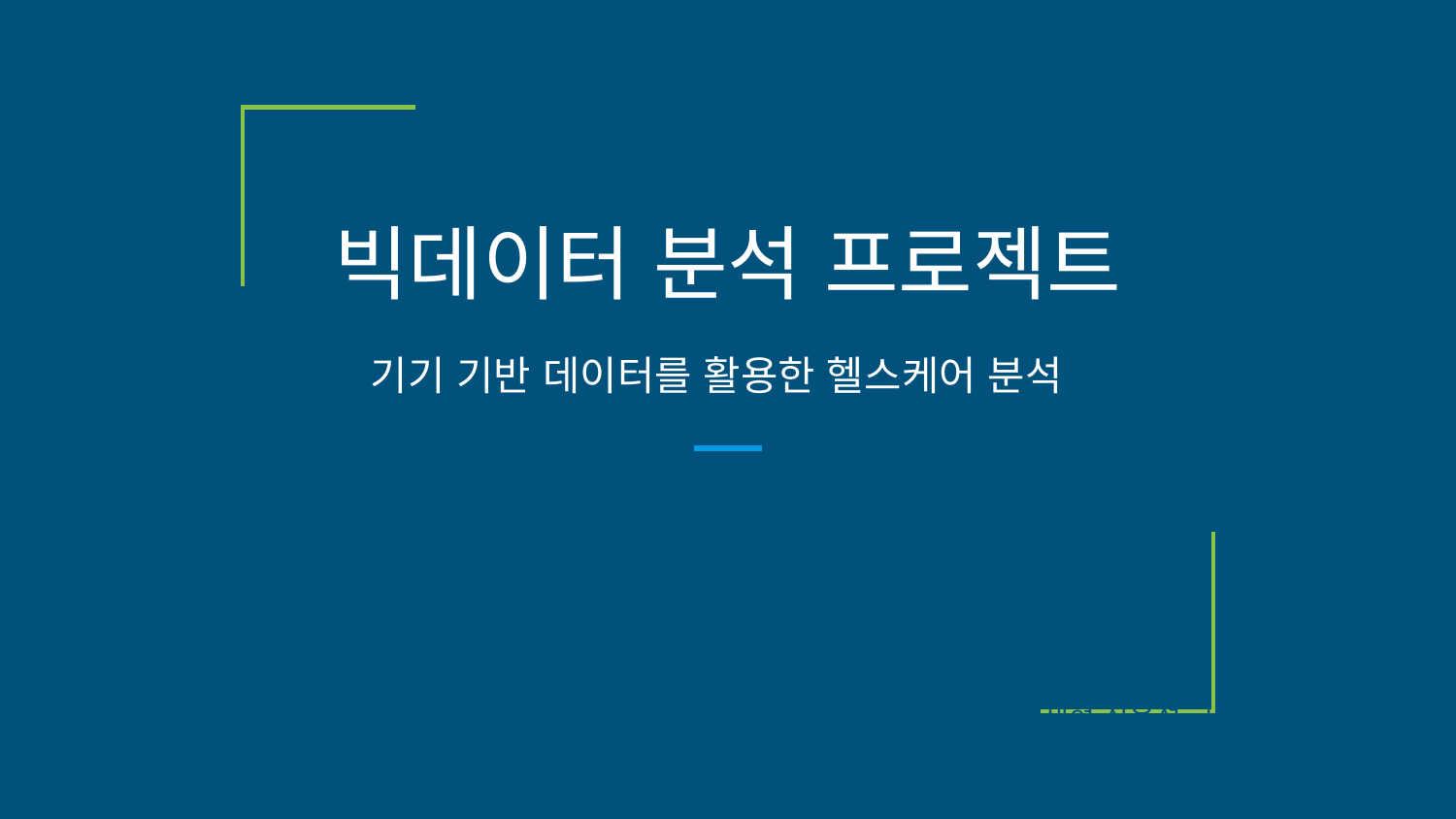

# 빅데이터 분석 프로젝트
기기 기반 데이터를 활용한 헬스케어 분석

2조
서재현 최윤성 고진석